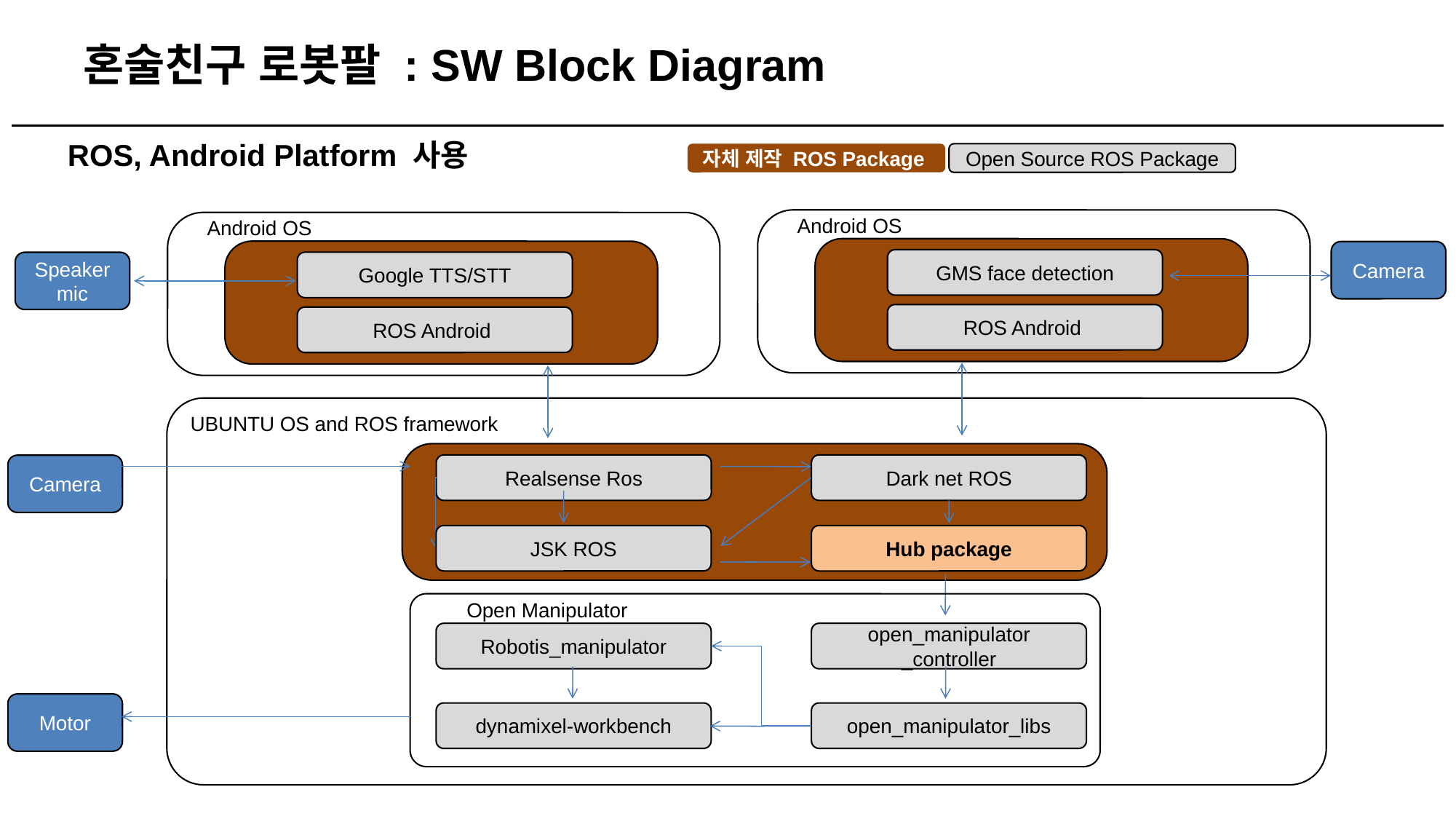

혼술친구 로봇팔 : SW Block Diagram
ROS, Android Platform 사용
자체 제작 ROS Package
Open Source ROS Package

Android OS

Android OS

Camera
GMS face detection
Speaker
mic
Google TTS/STT
ROS Android
ROS Android

UBUNTU OS and ROS framework

Realsense Ros
Dark net ROS
Camera
JSK ROS
Hub package
Open Manipulator

open_manipulator
_controller
Robotis_manipulator
Motor
dynamixel-workbench
open_manipulator_libs